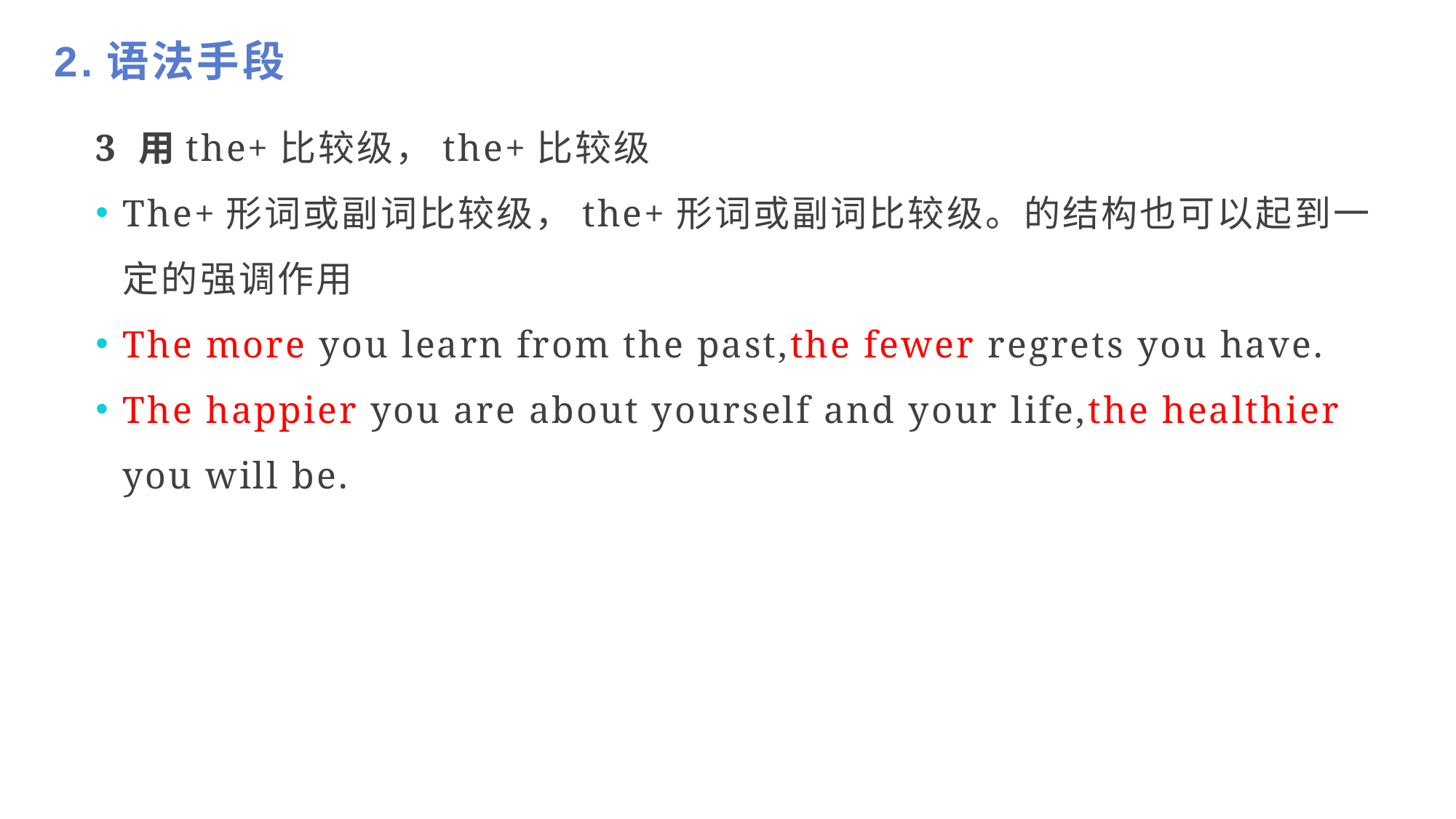

# 2.语法手段
3 用the+比较级，the+比较级
The+形词或副词比较级，the+形词或副词比较级。的结构也可以起到一定的强调作用
The more you learn from the past,the fewer regrets you have.
The happier you are about yourself and your life,the healthier you will be.